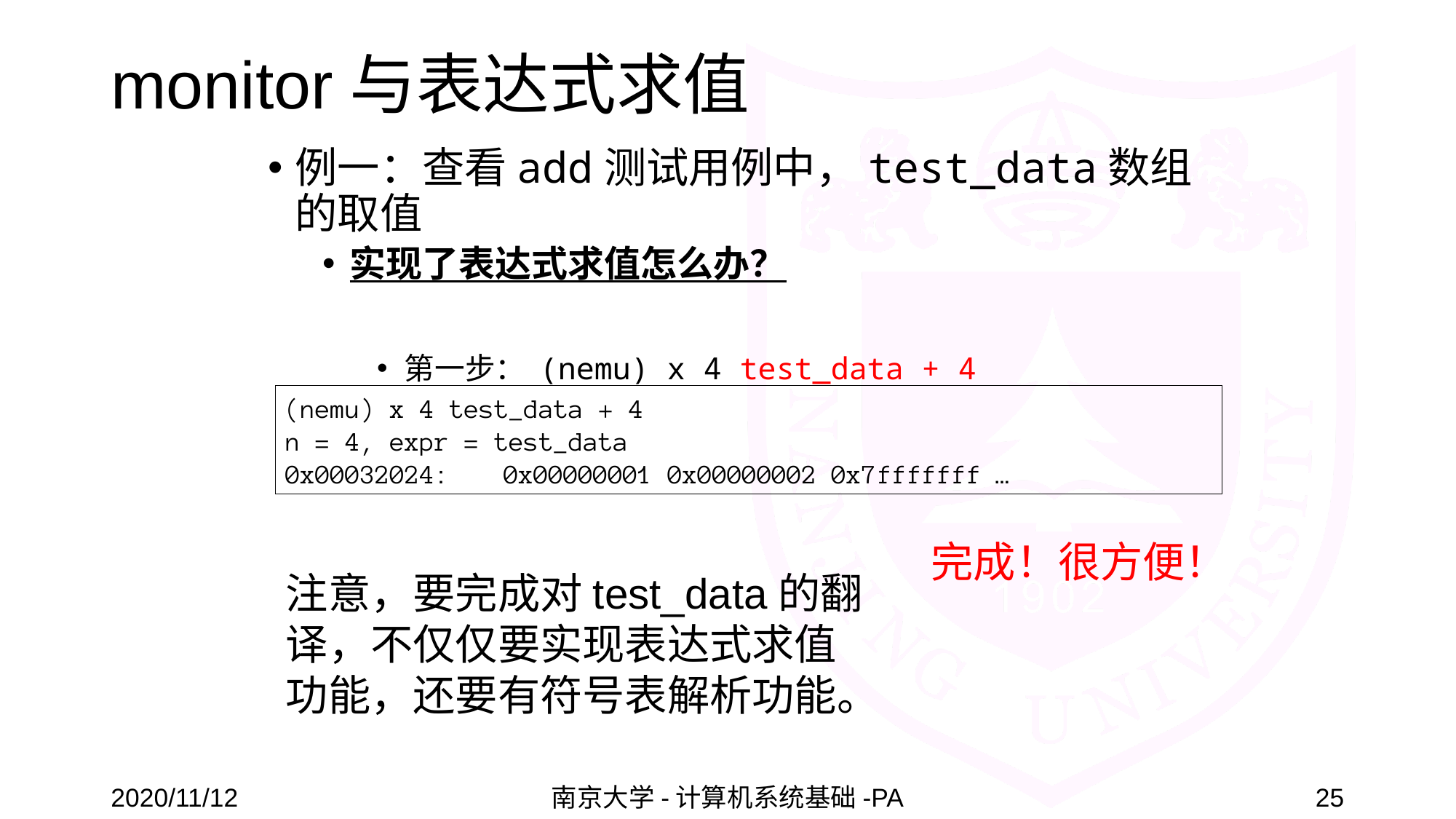

# monitor与表达式求值
例一：查看add测试用例中，test_data数组的取值
实现了表达式求值怎么办？

第一步： (nemu) x 4 test_data + 4

(nemu) x 4 test_data + 4
n = 4, expr = test_data
0x00032024:	0x00000001 0x00000002 0x7fffffff …
完成！很方便！
注意，要完成对test_data的翻译，不仅仅要实现表达式求值功能，还要有符号表解析功能。
2020/11/12
南京大学-计算机系统基础-PA
25